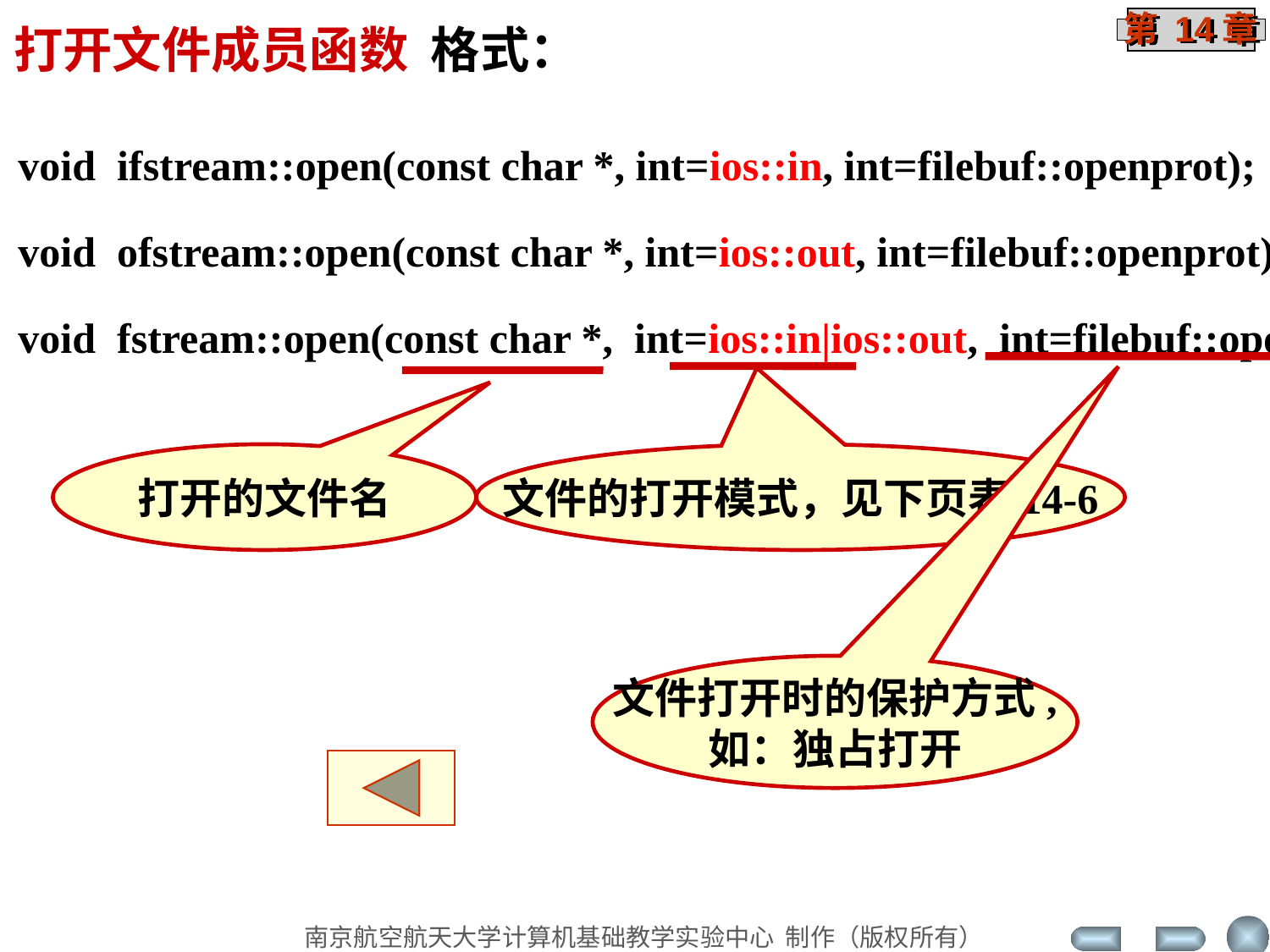

打开文件成员函数  格式：
void  ifstream::open(const char *, int=ios::in, int=filebuf::openprot);
void  ofstream::open(const char *, int=ios::out, int=filebuf::openprot);
void  fstream::open(const char *,  int=ios::in|ios::out,  int=filebuf::openprot);

文件打开时的保护方式,
如：独占打开

文件的打开模式，见下页表14-6

打开的文件名